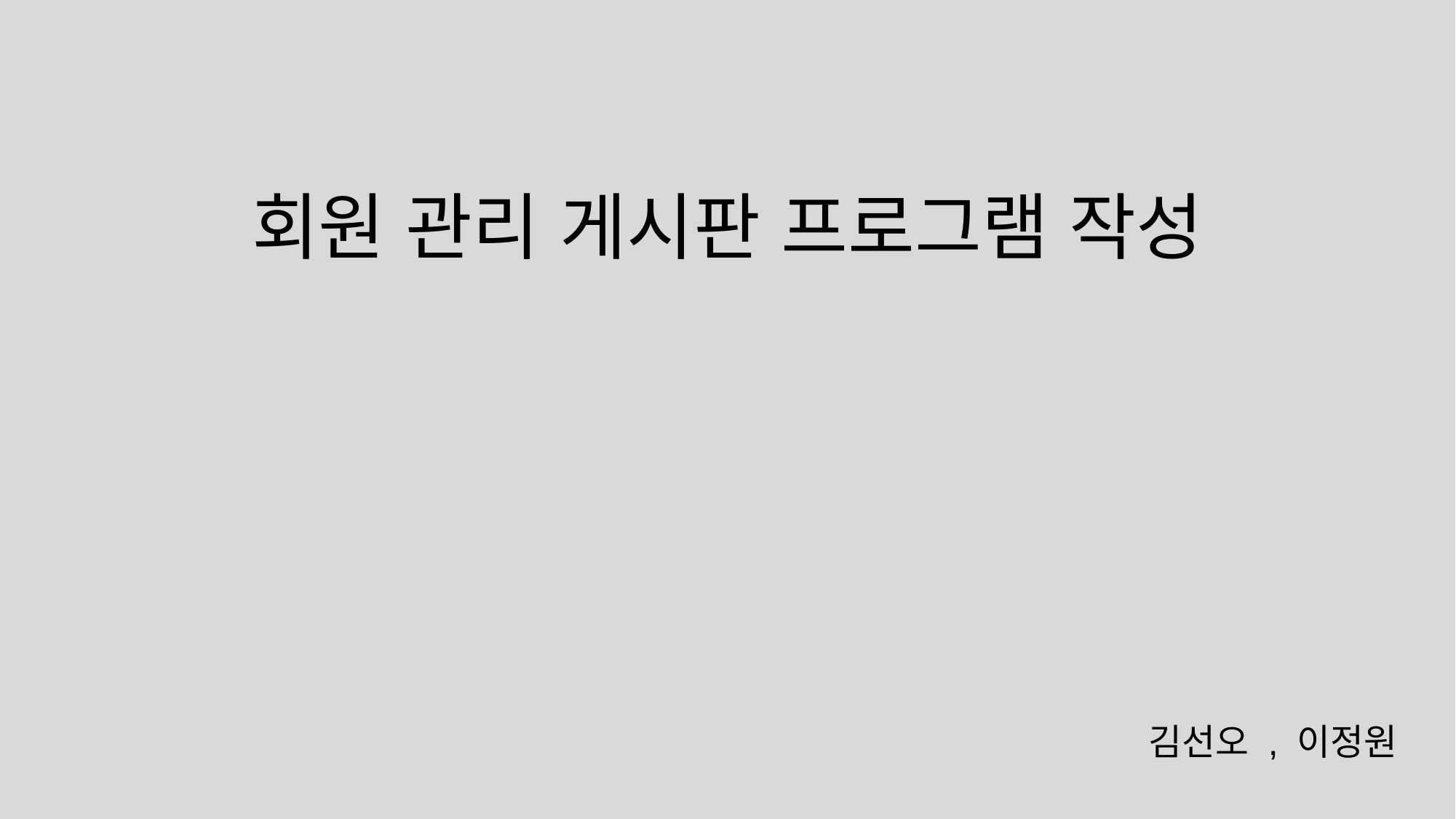

# 회원 관리 게시판 프로그램 작성
김선오 , 이정원